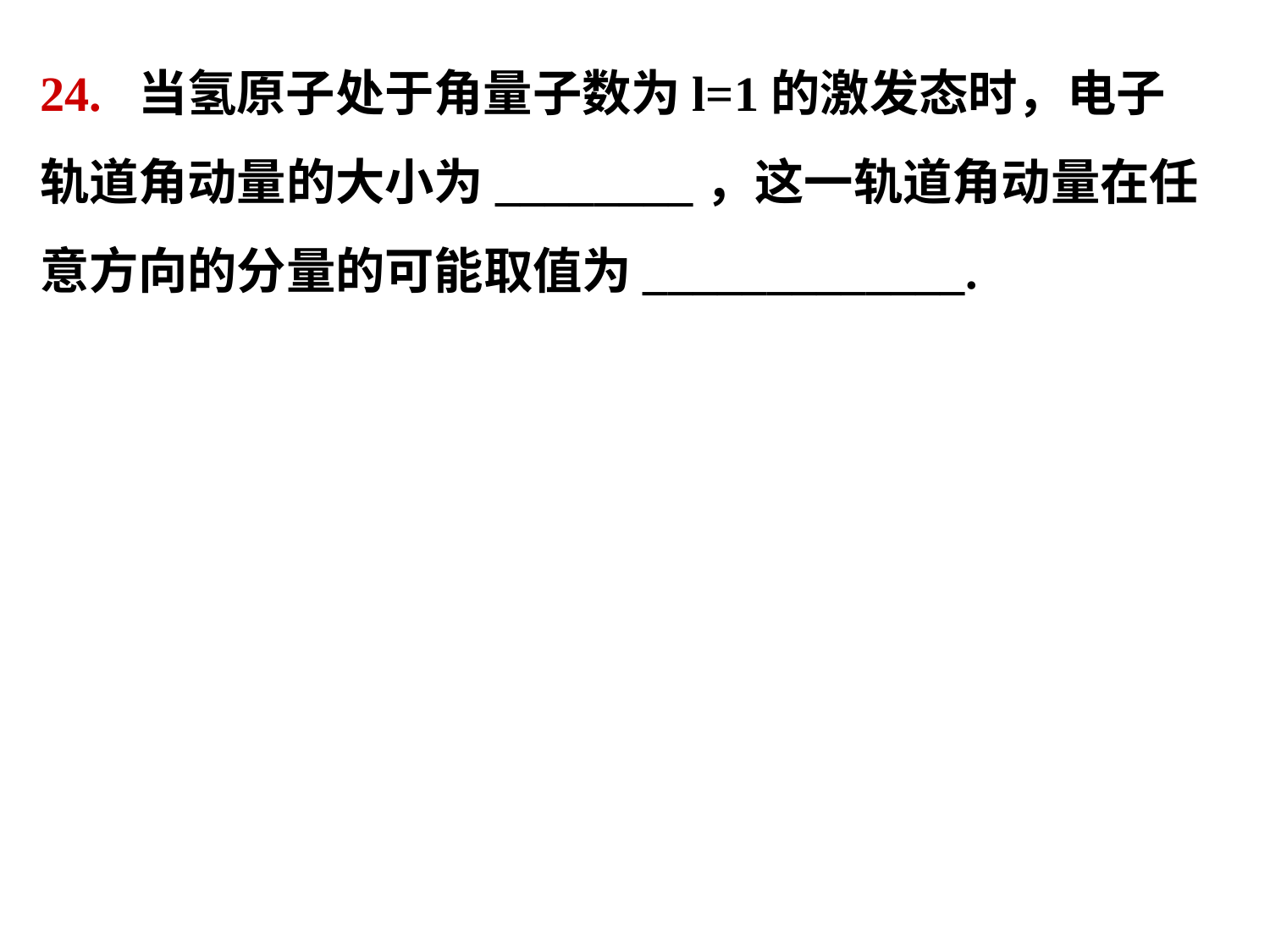

24.  当氢原子处于角量子数为l=1的激发态时，电子轨道角动量的大小为________，这一轨道角动量在任意方向的分量的可能取值为_____________.